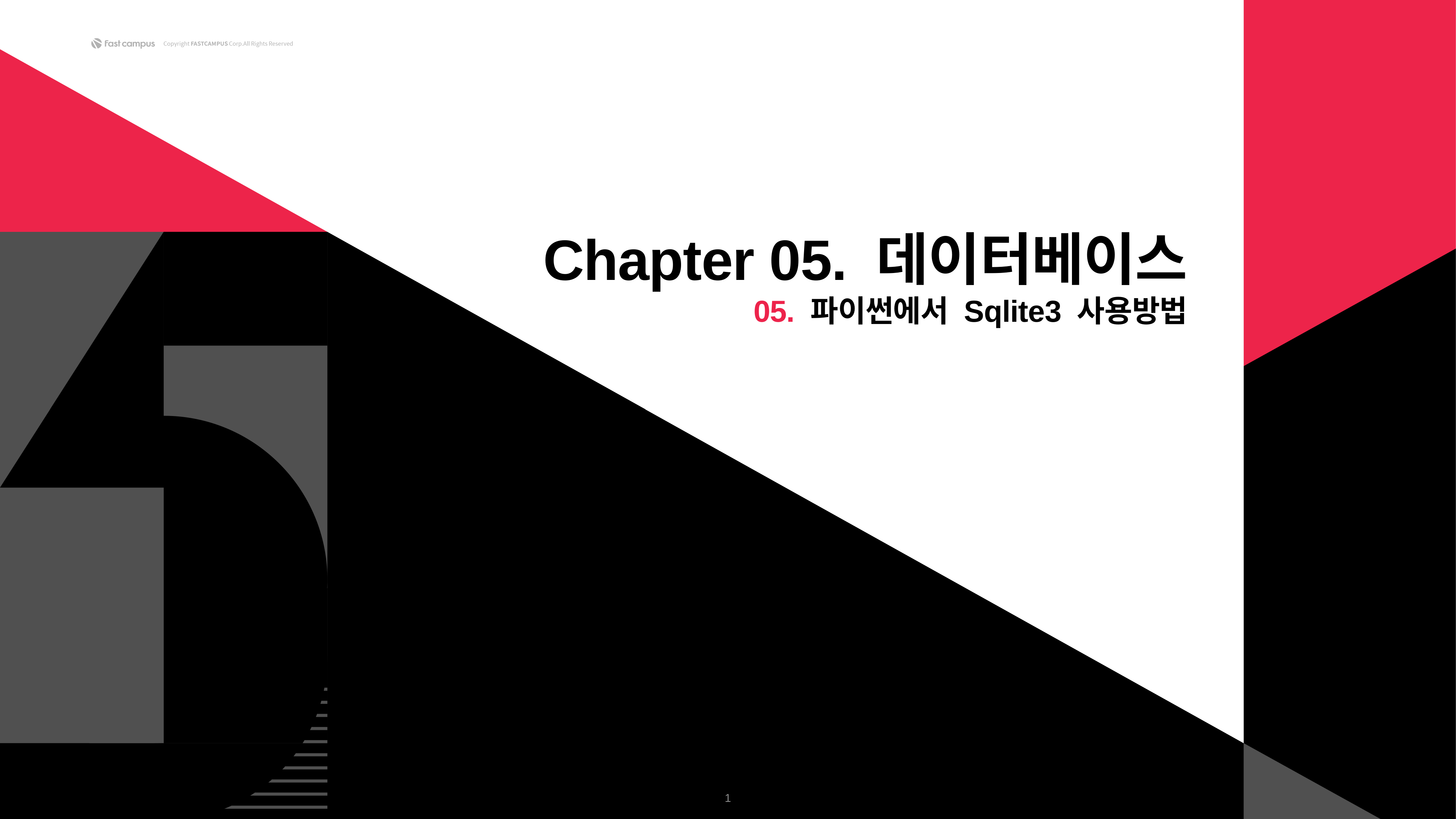

Chapter 05. 데이터베이스
05. 파이썬에서 Sqlite3 사용방법
1